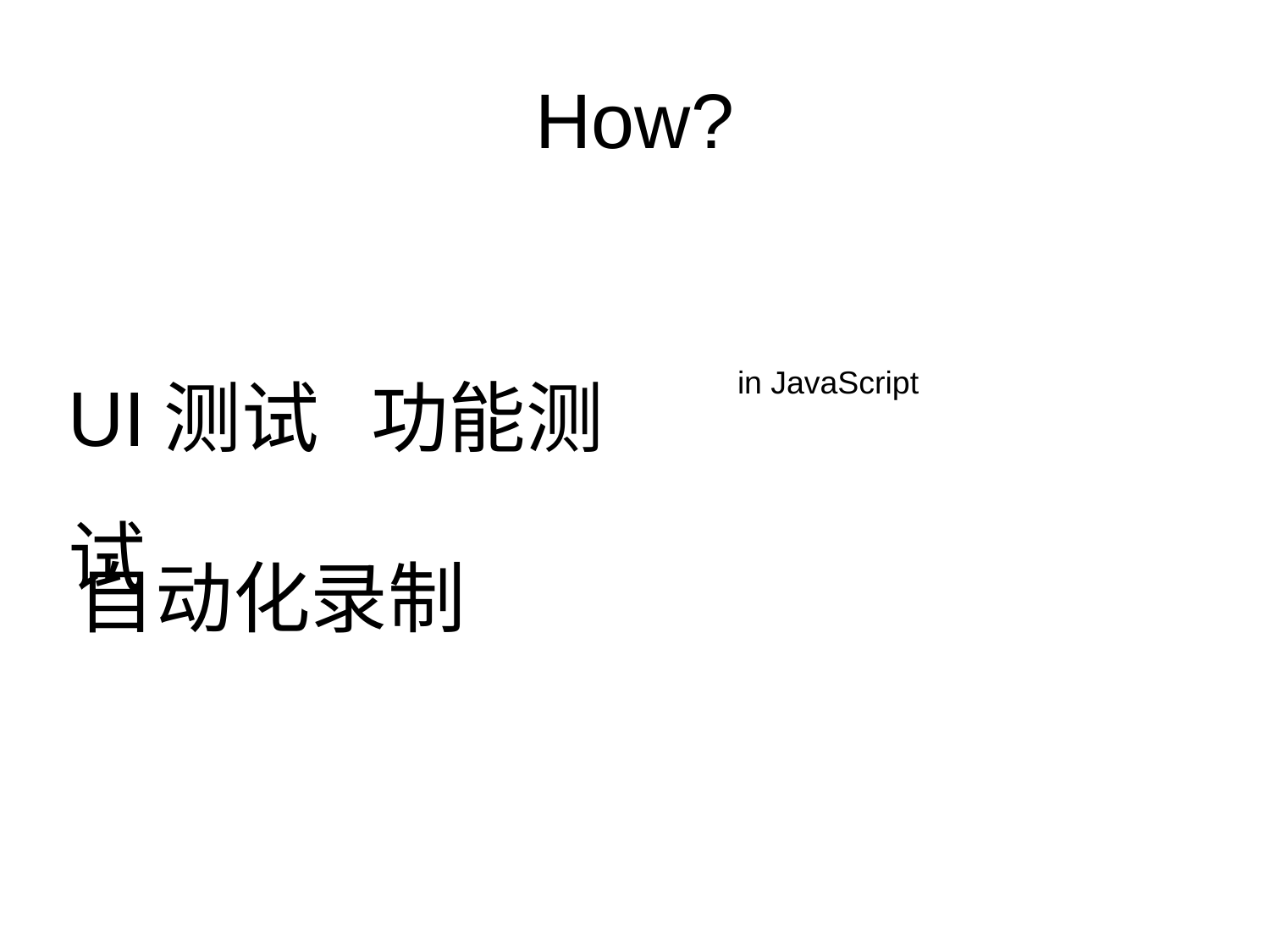

# How?
UI测试   功能测试
in JavaScript

自动化录制